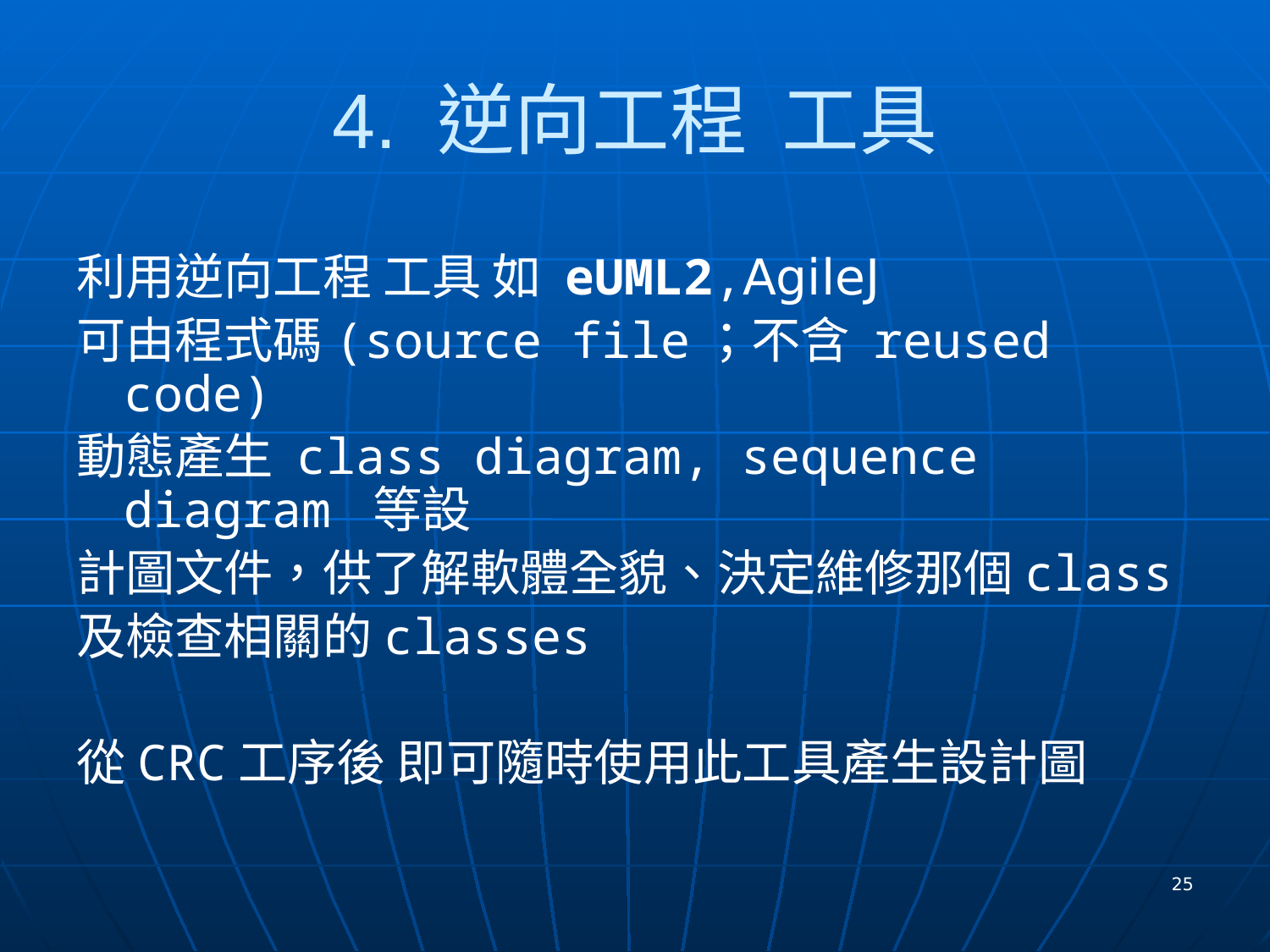

# 4. 逆向工程  工具
利用逆向工程 工具 如 eUML2,AgileJ
可由程式碼(source file；不含 reused code)
動態產生 class diagram, sequence diagram 等設
計圖文件，供了解軟體全貌、決定維修那個class
及檢查相關的classes

從CRC工序後 即可隨時使用此工具產生設計圖

25